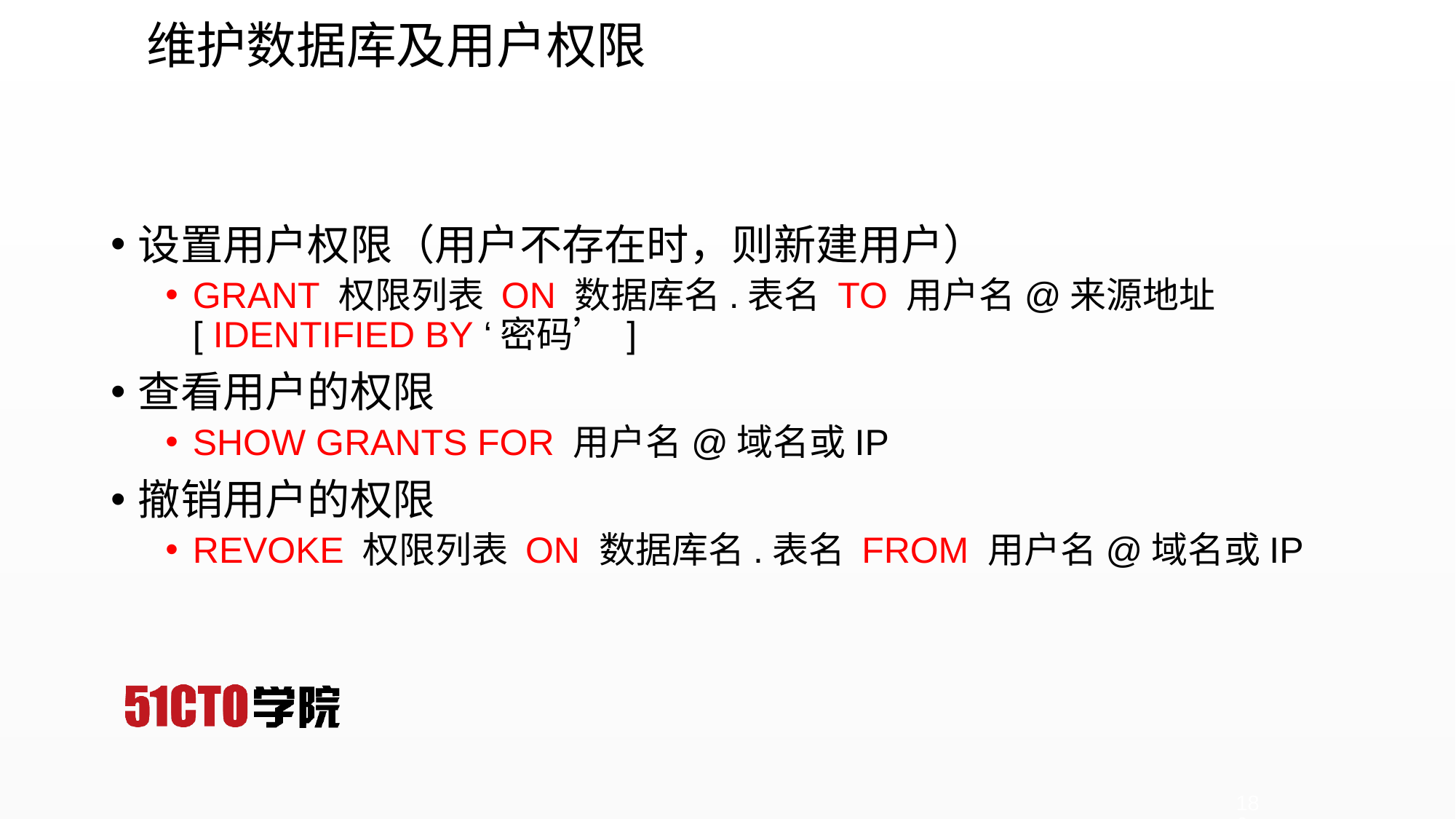

# 维护数据库及用户权限
设置用户权限（用户不存在时，则新建用户）
GRANT 权限列表 ON 数据库名.表名 TO 用户名@来源地址 [ IDENTIFIED BY ‘密码’ ]
查看用户的权限
SHOW GRANTS FOR 用户名@域名或IP
撤销用户的权限
REVOKE 权限列表 ON 数据库名.表名 FROM 用户名@域名或IP
186